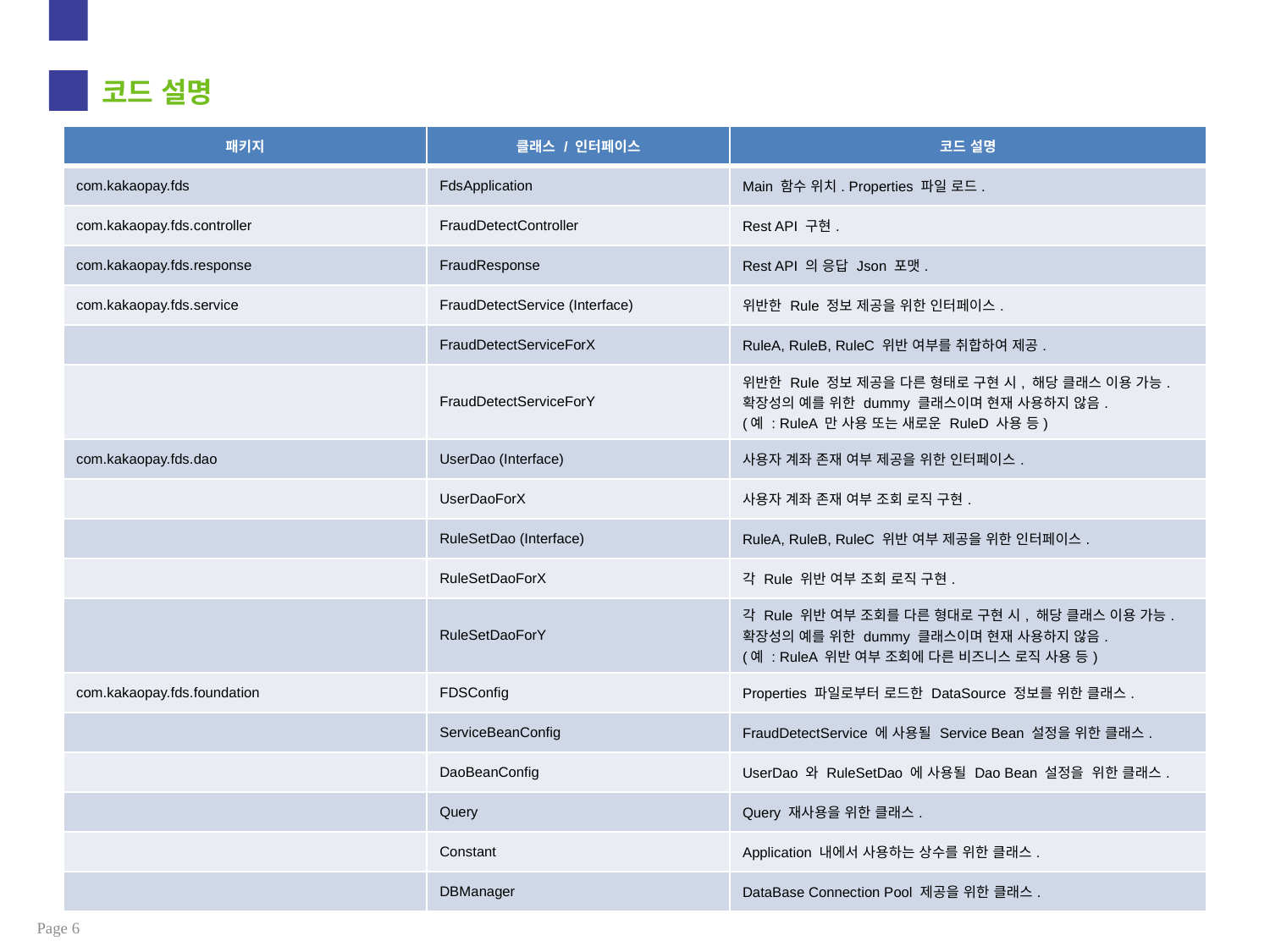

# 코드 설명

| 패키지 | 클래스 / 인터페이스 | 코드 설명 |
| --- | --- | --- |
| com.kakaopay.fds | FdsApplication | Main 함수 위치. Properties 파일 로드. |
| com.kakaopay.fds.controller | FraudDetectController | Rest API 구현. |
| com.kakaopay.fds.response | FraudResponse | Rest API 의 응답 Json 포맷. |
| com.kakaopay.fds.service | FraudDetectService (Interface) | 위반한 Rule 정보 제공을 위한 인터페이스. |
|  | FraudDetectServiceForX | RuleA, RuleB, RuleC 위반 여부를 취합하여 제공. |
|  | FraudDetectServiceForY | 위반한 Rule 정보 제공을 다른 형태로 구현 시, 해당 클래스 이용 가능. 확장성의 예를 위한 dummy 클래스이며 현재 사용하지 않음. (예 : RuleA 만 사용 또는 새로운 RuleD 사용 등) |
| com.kakaopay.fds.dao | UserDao (Interface) | 사용자 계좌 존재 여부 제공을 위한 인터페이스. |
|  | UserDaoForX | 사용자 계좌 존재 여부 조회 로직 구현. |
|  | RuleSetDao (Interface) | RuleA, RuleB, RuleC 위반 여부 제공을 위한 인터페이스. |
|  | RuleSetDaoForX | 각 Rule 위반 여부 조회 로직 구현. |
|  | RuleSetDaoForY | 각 Rule 위반 여부 조회를 다른 형대로 구현 시, 해당 클래스 이용 가능. 확장성의 예를 위한 dummy 클래스이며 현재 사용하지 않음. (예 : RuleA 위반 여부 조회에 다른 비즈니스 로직 사용 등) |
| com.kakaopay.fds.foundation | FDSConfig | Properties 파일로부터 로드한 DataSource 정보를 위한 클래스. |
|  | ServiceBeanConfig | FraudDetectService 에 사용될 Service Bean 설정을 위한 클래스. |
|  | DaoBeanConfig | UserDao 와 RuleSetDao 에 사용될 Dao Bean 설정을 위한 클래스. |
|  | Query | Query 재사용을 위한 클래스. |
|  | Constant | Application 내에서 사용하는 상수를 위한 클래스. |
|  | DBManager | DataBase Connection Pool 제공을 위한 클래스. |
Page 6